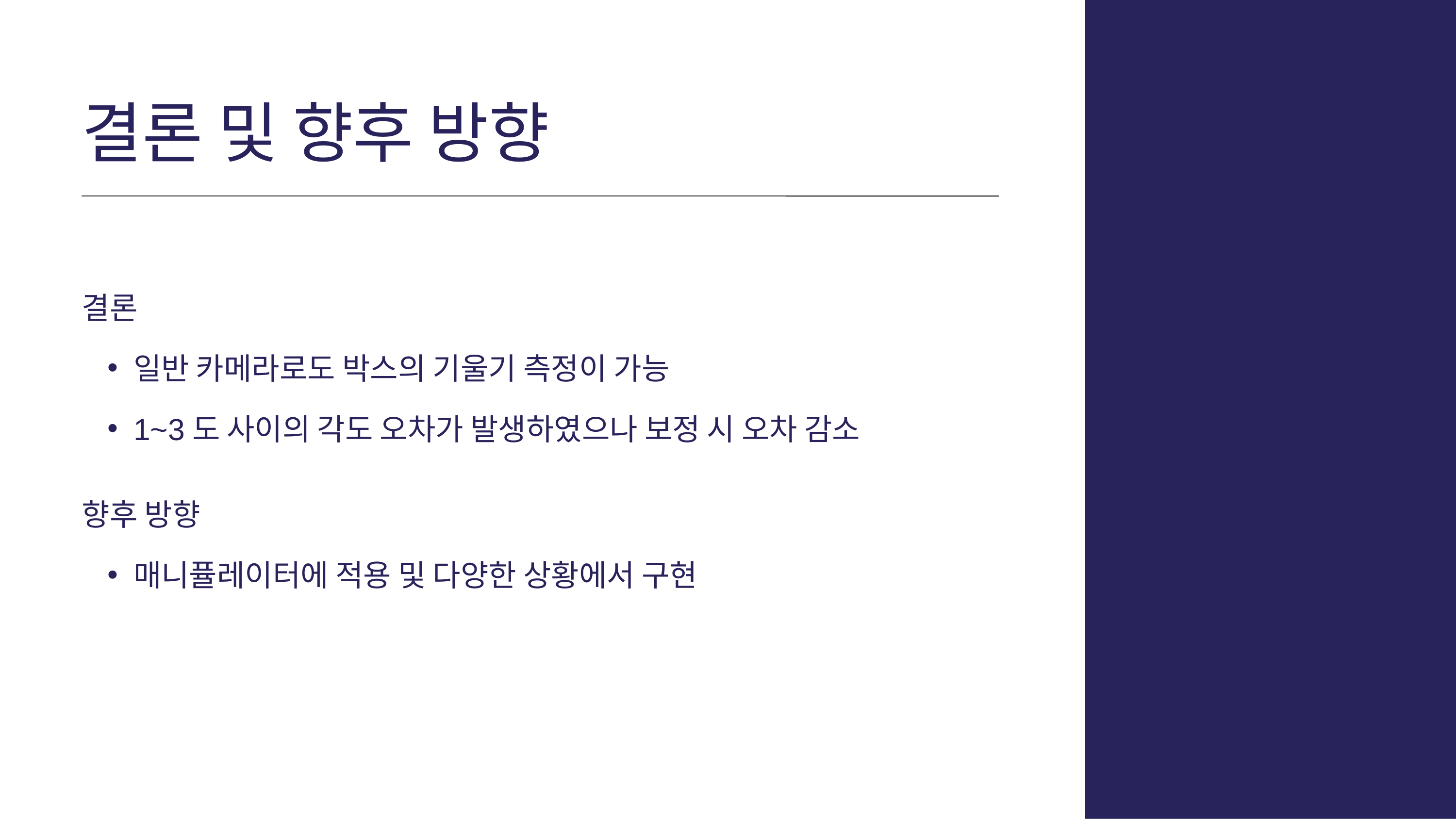

결론 및 향후 방향

결론
일반 카메라로도 박스의 기울기 측정이 가능
1~3도 사이의 각도 오차가 발생하였으나 보정 시 오차 감소
향후 방향
매니퓰레이터에 적용 및 다양한 상황에서 구현